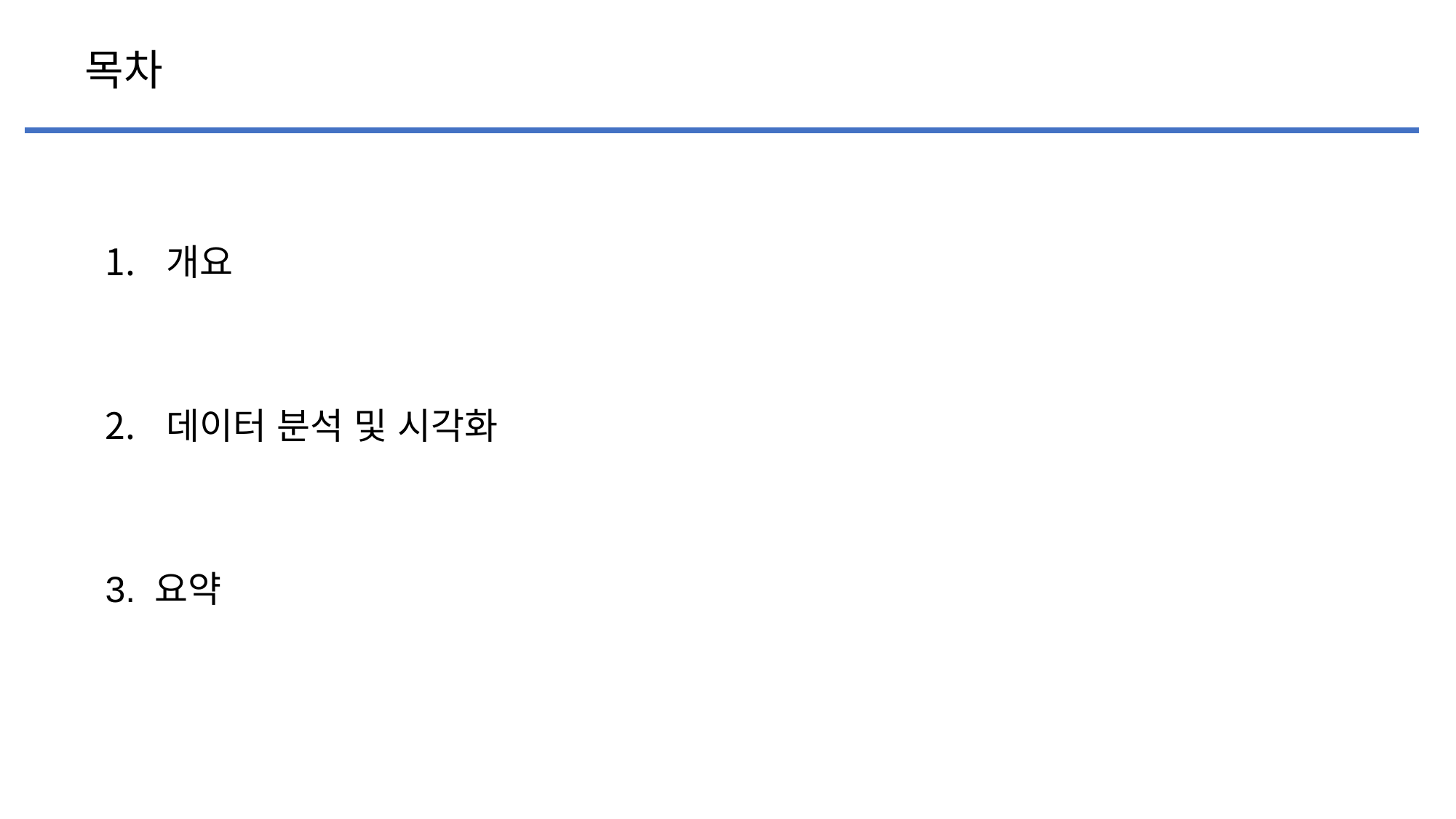

# 목차
개요

데이터 분석 및 시각화

3. 요약